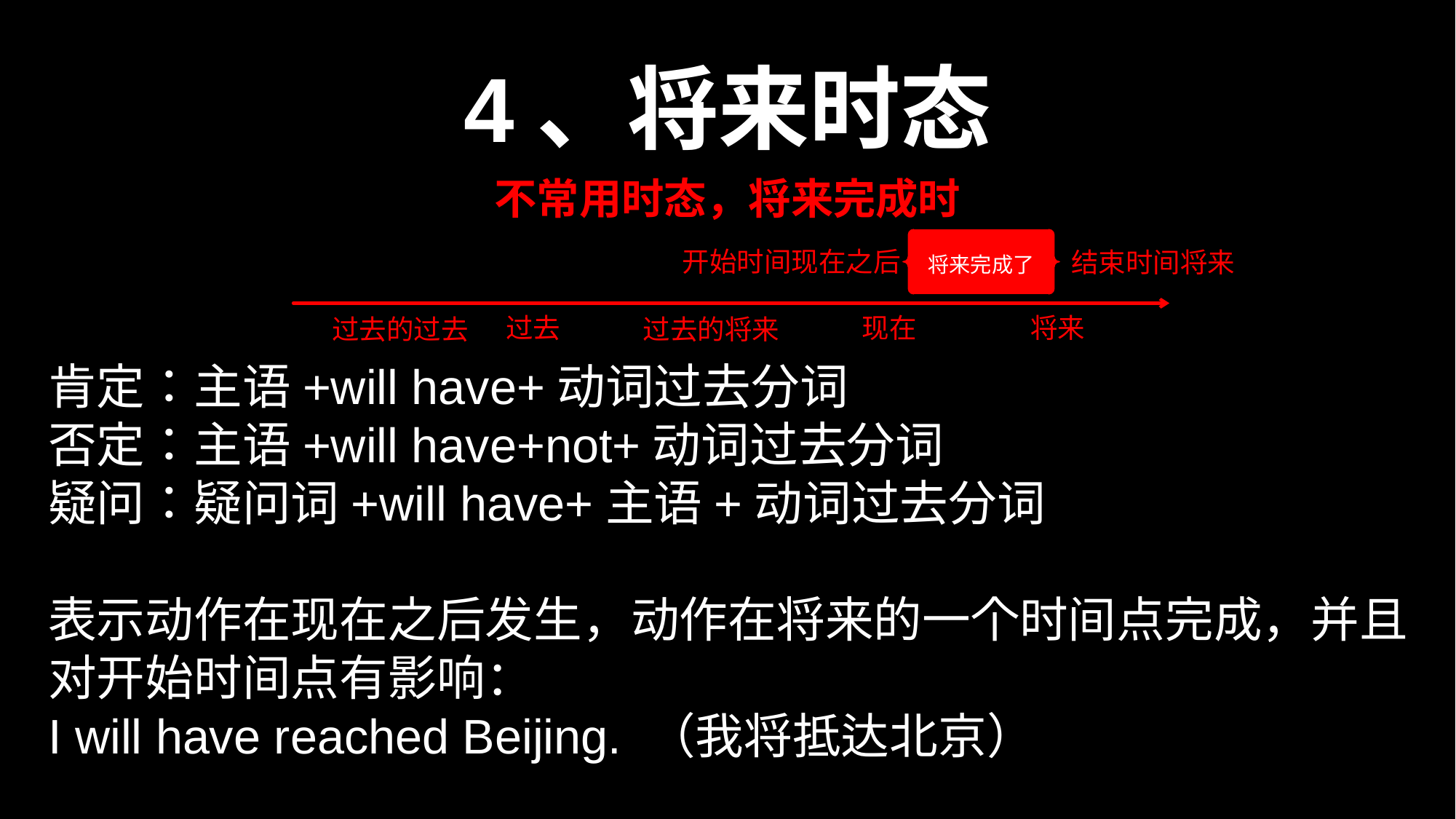

4、将来时态
不常用时态，将来完成时
将来完成了
过去
将来
现在
过去的将来
过去的过去
开始时间现在之后
结束时间将来
肯定：主语+will have+动词过去分词
否定：主语+will have+not+动词过去分词
疑问：疑问词+will have+主语+动词过去分词

表示动作在现在之后发生，动作在将来的一个时间点完成，并且对开始时间点有影响：
I will have reached Beijing. （我将抵达北京）